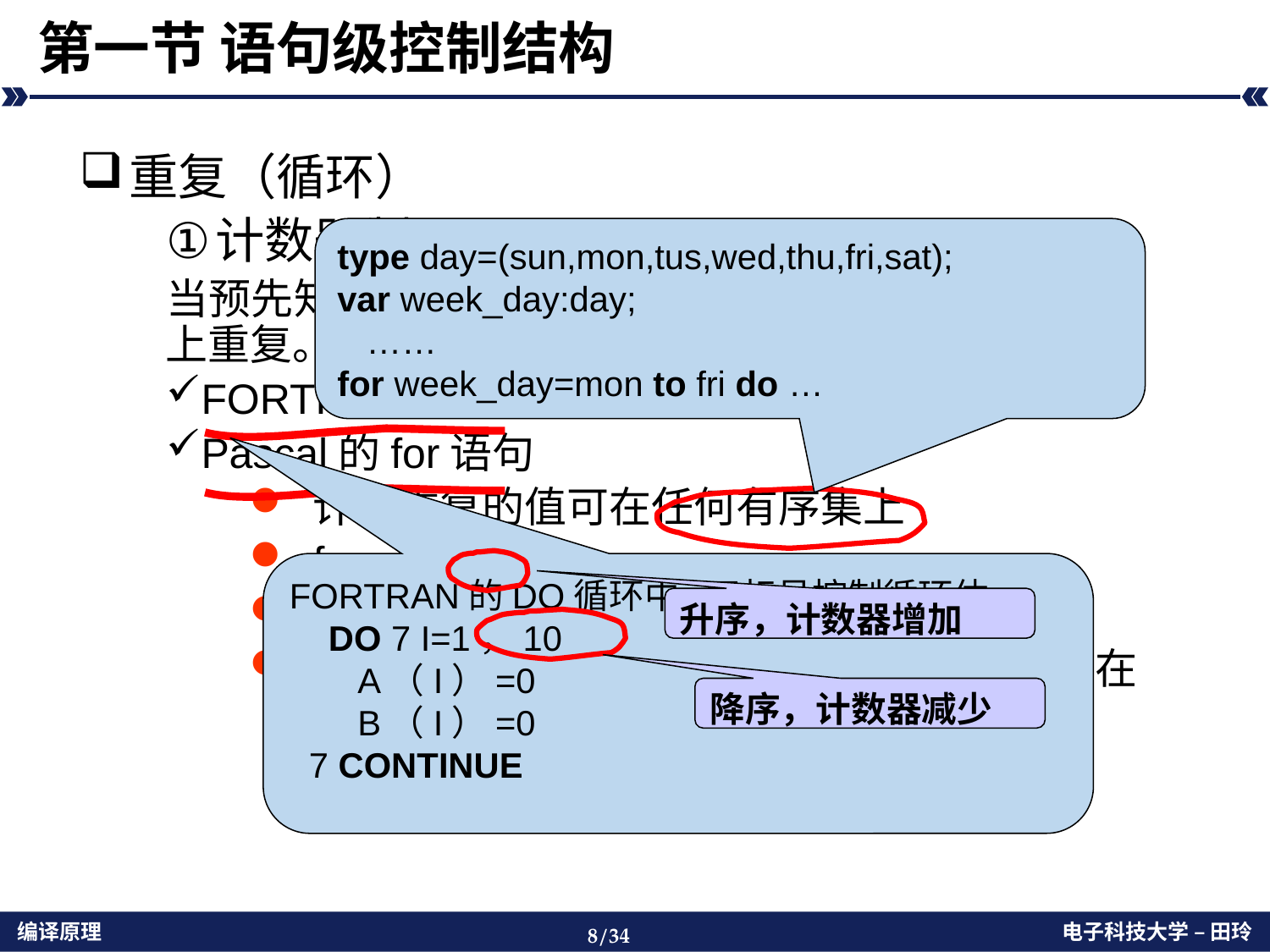

# 第一节 语句级控制结构
重复（循环）
计数器制导
当预先知道重复次数时,在循环计数器值的有限集合上重复。
FORTRAN的DO循环
Pascal的for语句
计数重复的值可在任何有序集上
for . . . to
for . . . downto
控制变量和它的上下界在循环内不改变；在循环外循环控制变量的值无定义
type day=(sun,mon,tus,wed,thu,fri,sat);
var week_day:day;
   ……
for week_day=mon to fri do …

FORTRAN的DO循环中,用标号控制循环体
    DO 7 I=1，10
       A（I）=0
       B（I）=0
  7 CONTINUE
升序，计数器增加

降序，计数器减少